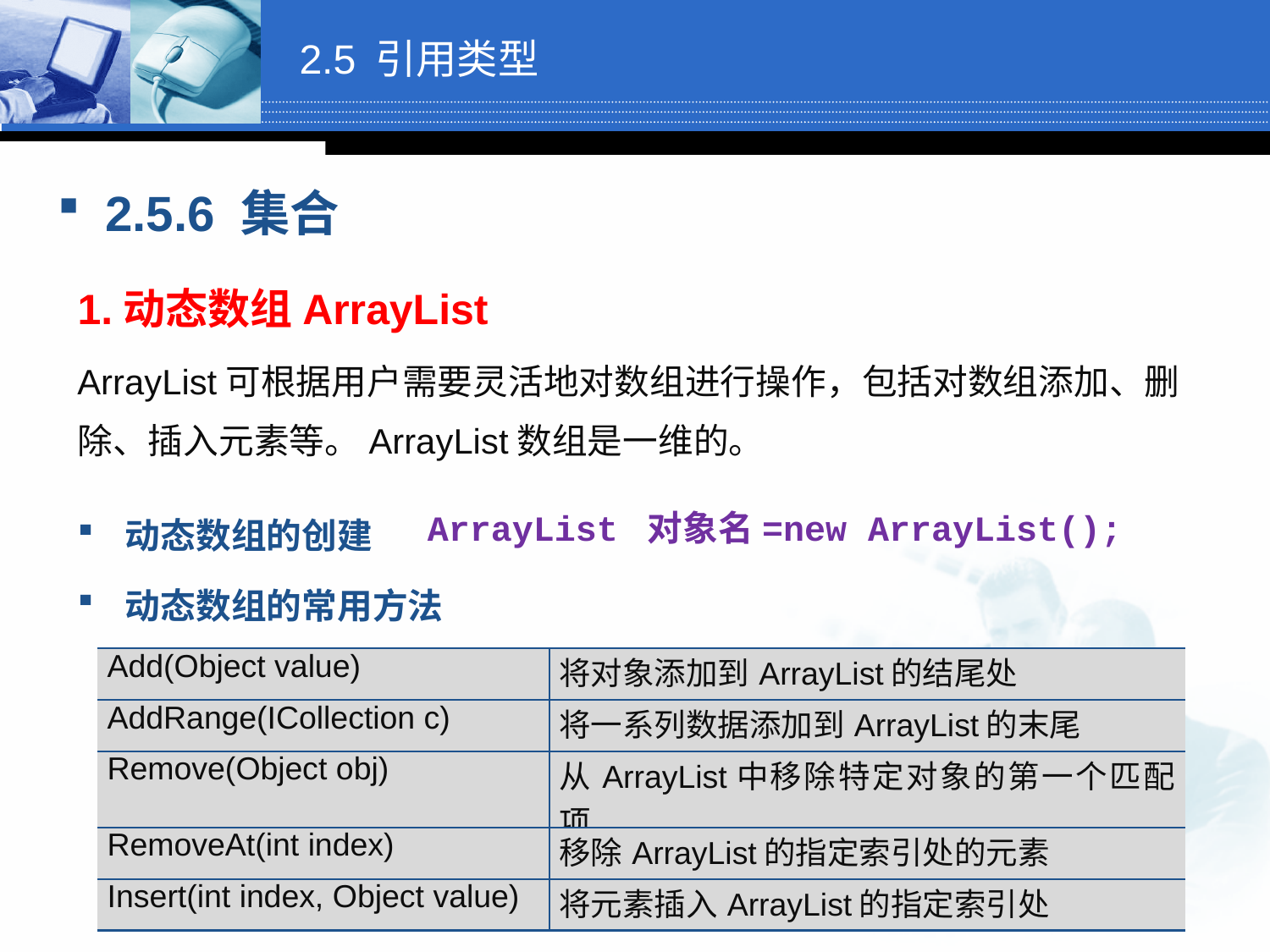

# 2.5 引用类型
2.5.6 集合
1.动态数组ArrayList
ArrayList可根据用户需要灵活地对数组进行操作，包括对数组添加、删除、插入元素等。ArrayList数组是一维的。
动态数组的创建
动态数组的常用方法
ArrayList 对象名=new ArrayList();
| Add(Object value) | 将对象添加到ArrayList的结尾处 |
| --- | --- |
| AddRange(ICollection c) | 将一系列数据添加到ArrayList的末尾 |
| Remove(Object obj) | 从ArrayList中移除特定对象的第一个匹配项 |
| RemoveAt(int index) | 移除ArrayList的指定索引处的元素 |
| Insert(int index, Object value) | 将元素插入ArrayList的指定索引处 |